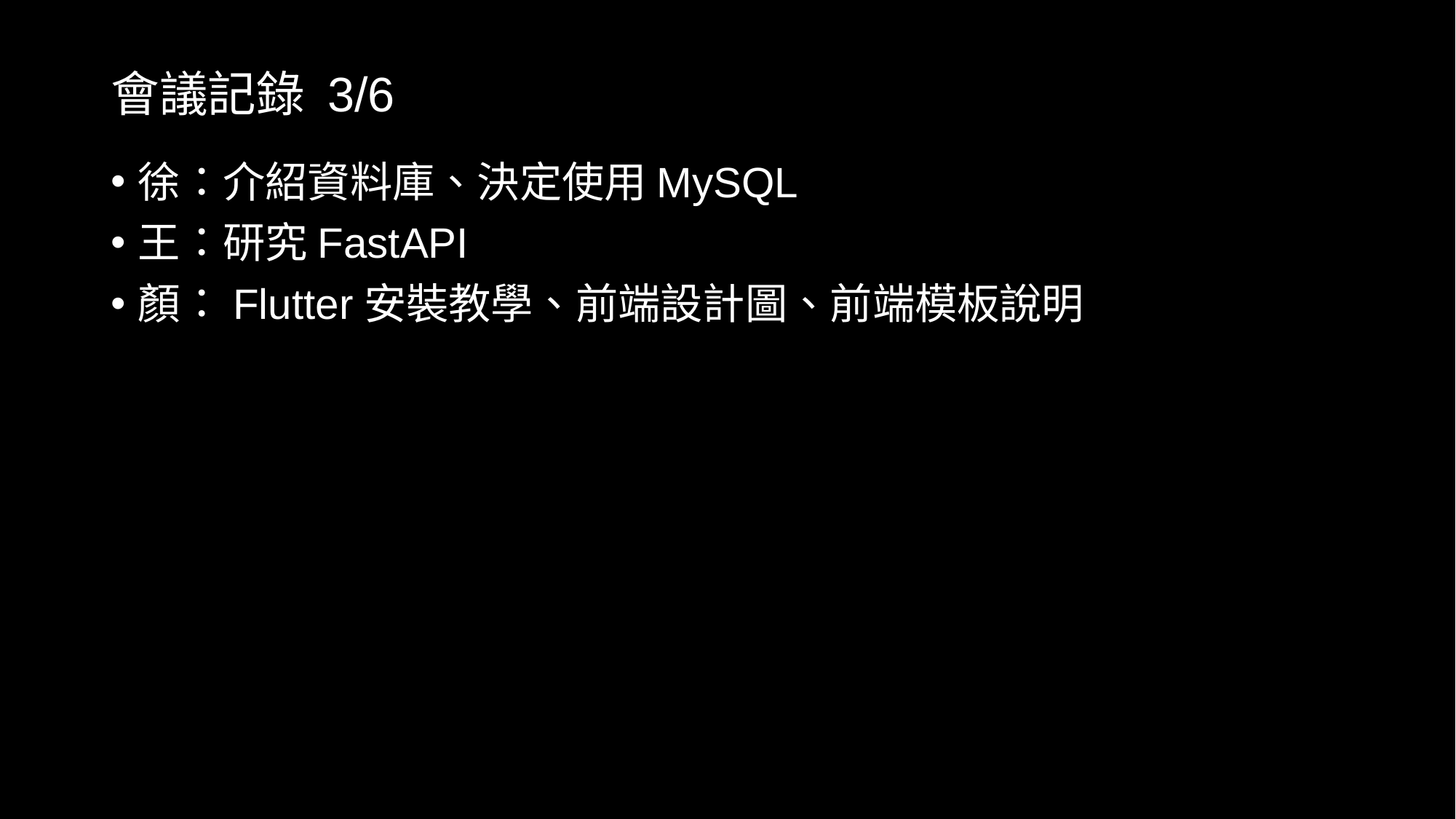

# 會議記錄 3/6
徐：介紹資料庫、決定使用MySQL
王：研究FastAPI
顏：Flutter安裝教學、前端設計圖、前端模板說明